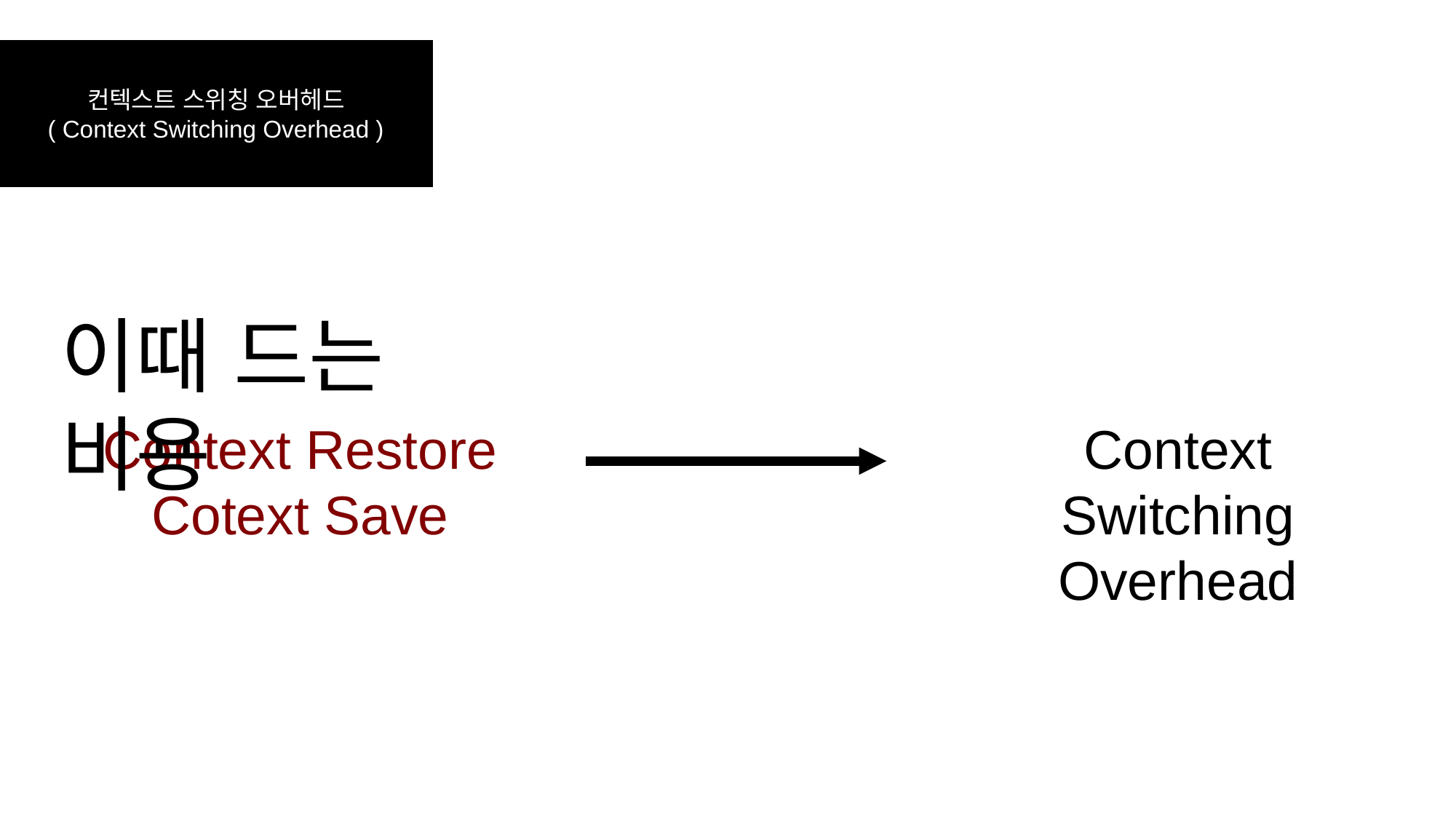

컨텍스트 스위칭 오버헤드
( Context Switching Overhead )
이때 드는 비용
Context Switching Overhead
Context Restore
Cotext Save